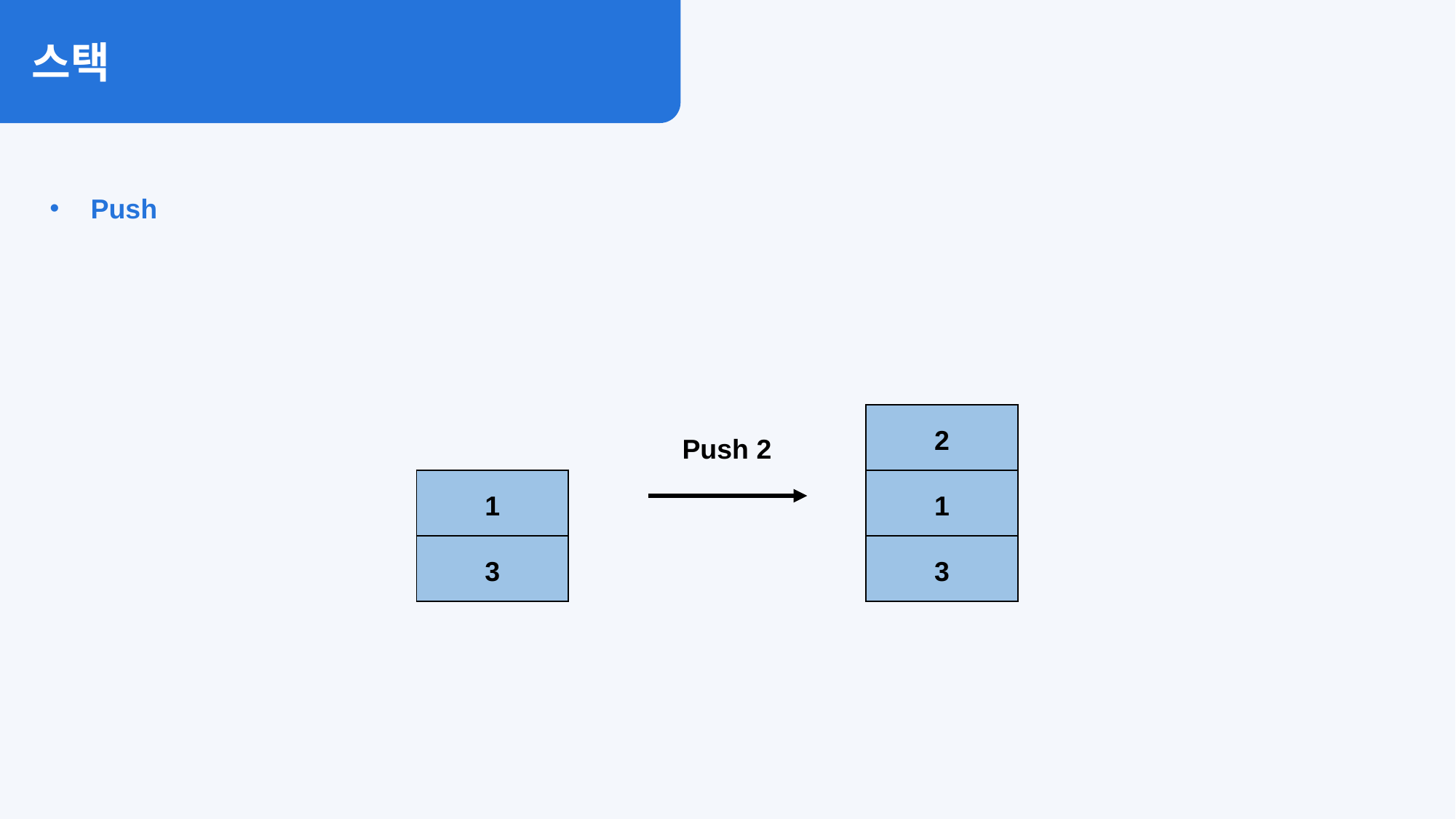

스택
Push
| 2 |
| --- |
| 1 |
| 3 |
Push 2
| 1 |
| --- |
| 3 |